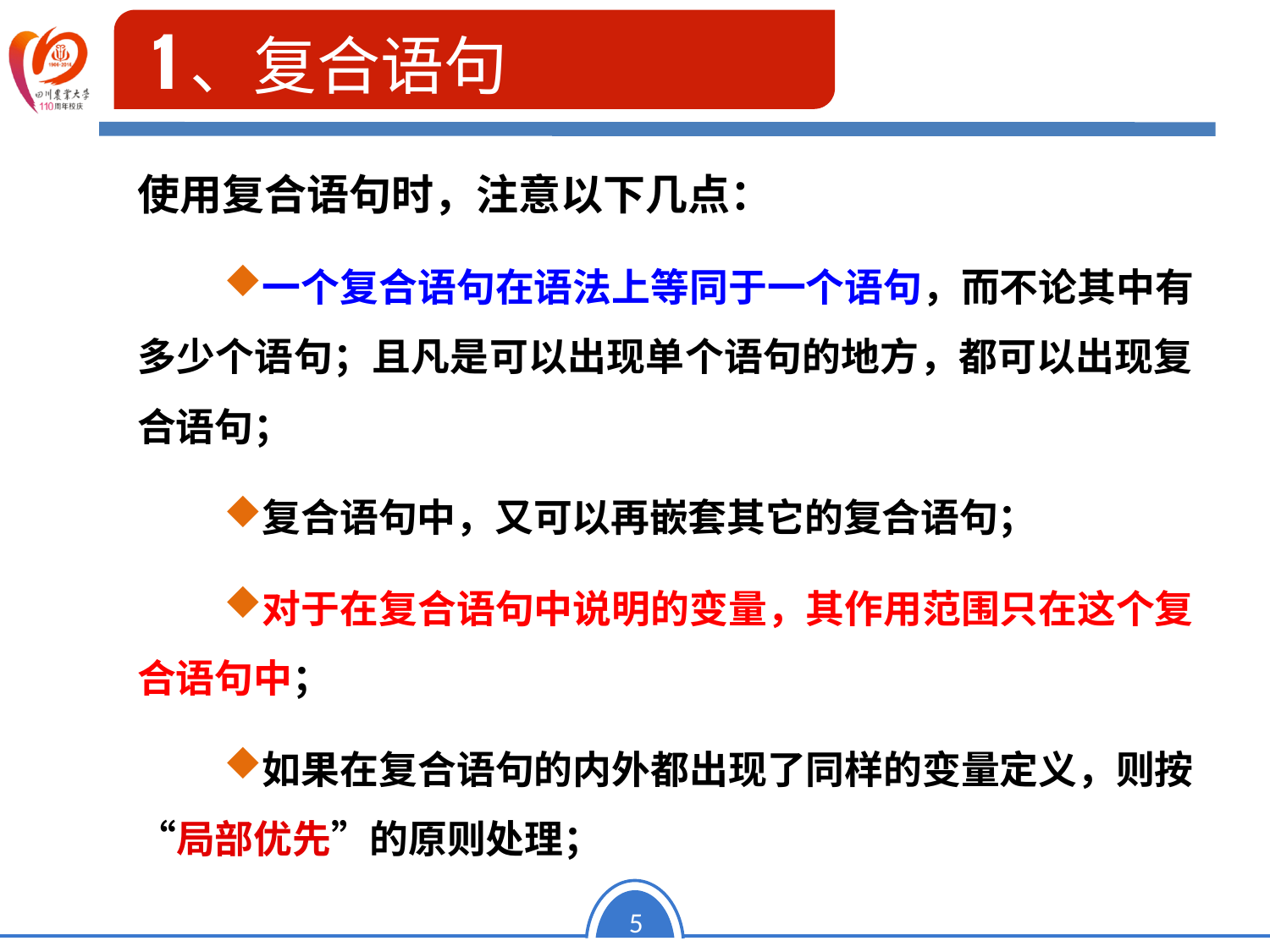

1、复合语句
使用复合语句时，注意以下几点：
一个复合语句在语法上等同于一个语句，而不论其中有多少个语句；且凡是可以出现单个语句的地方，都可以出现复合语句；
复合语句中，又可以再嵌套其它的复合语句；
对于在复合语句中说明的变量，其作用范围只在这个复合语句中；
如果在复合语句的内外都出现了同样的变量定义，则按“局部优先”的原则处理；